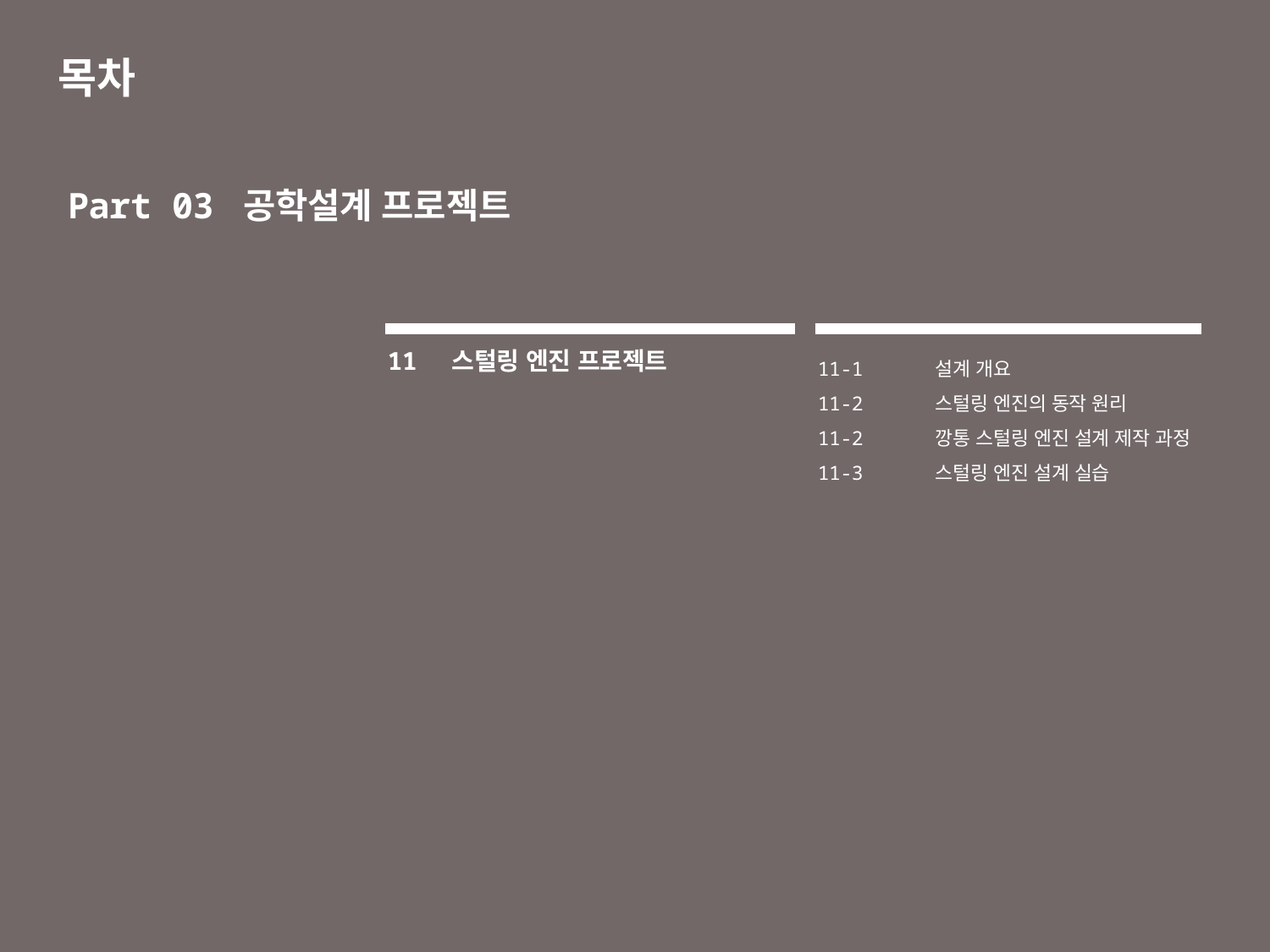

# 목차
Part 03 공학설계 프로젝트
11  스털링 엔진 프로젝트
11-1      설계 개요
11-2      스털링 엔진의 동작 원리
11-2      깡통 스털링 엔진 설계 제작 과정
11-3      스털링 엔진 설계 실습